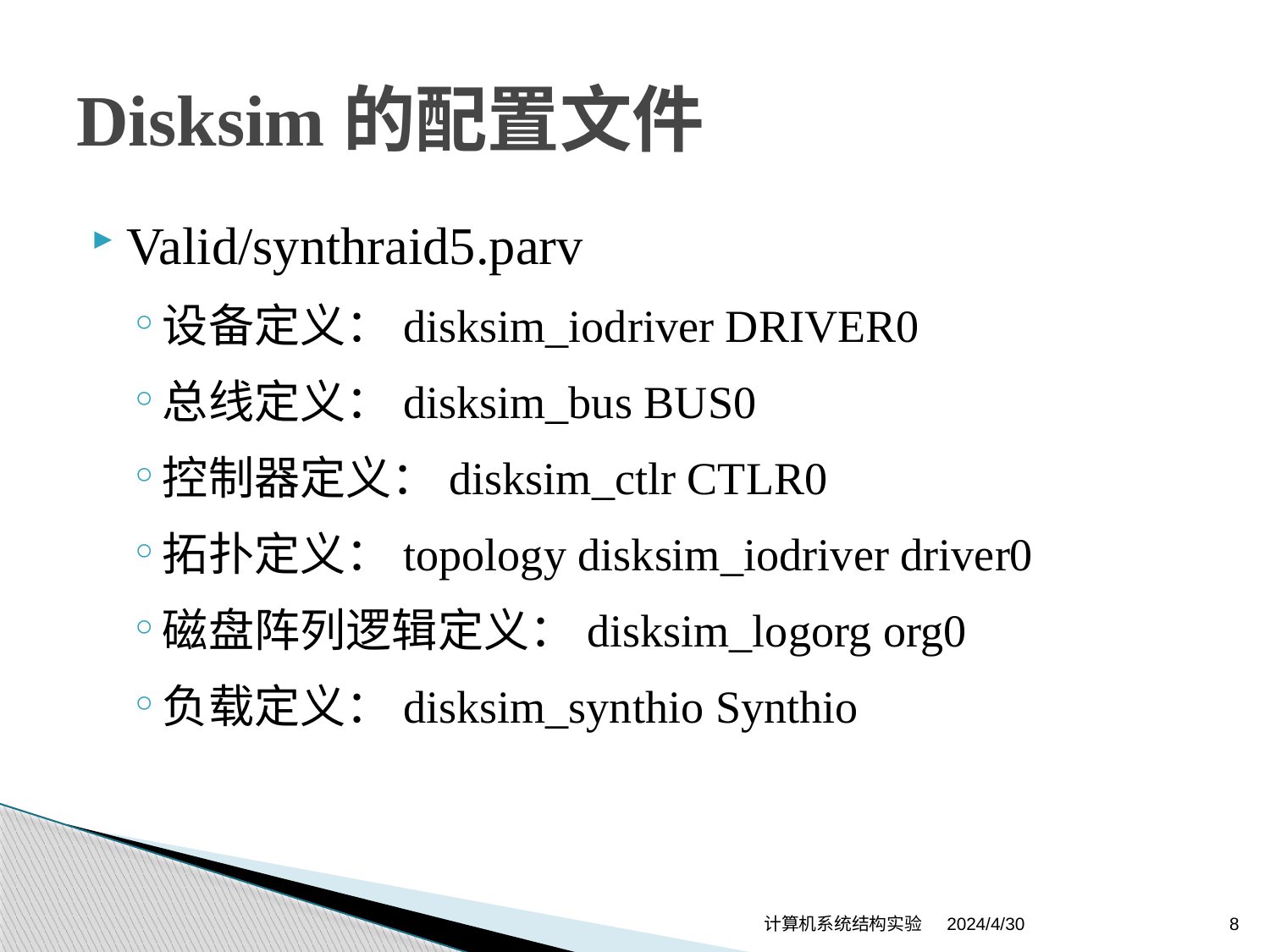

# Disksim的配置文件
Valid/synthraid5.parv
设备定义：disksim_iodriver DRIVER0
总线定义：disksim_bus BUS0
控制器定义：disksim_ctlr CTLR0
拓扑定义：topology disksim_iodriver driver0
磁盘阵列逻辑定义：disksim_logorg org0
负载定义：disksim_synthio Synthio
计算机系统结构实验
2024/4/30
8